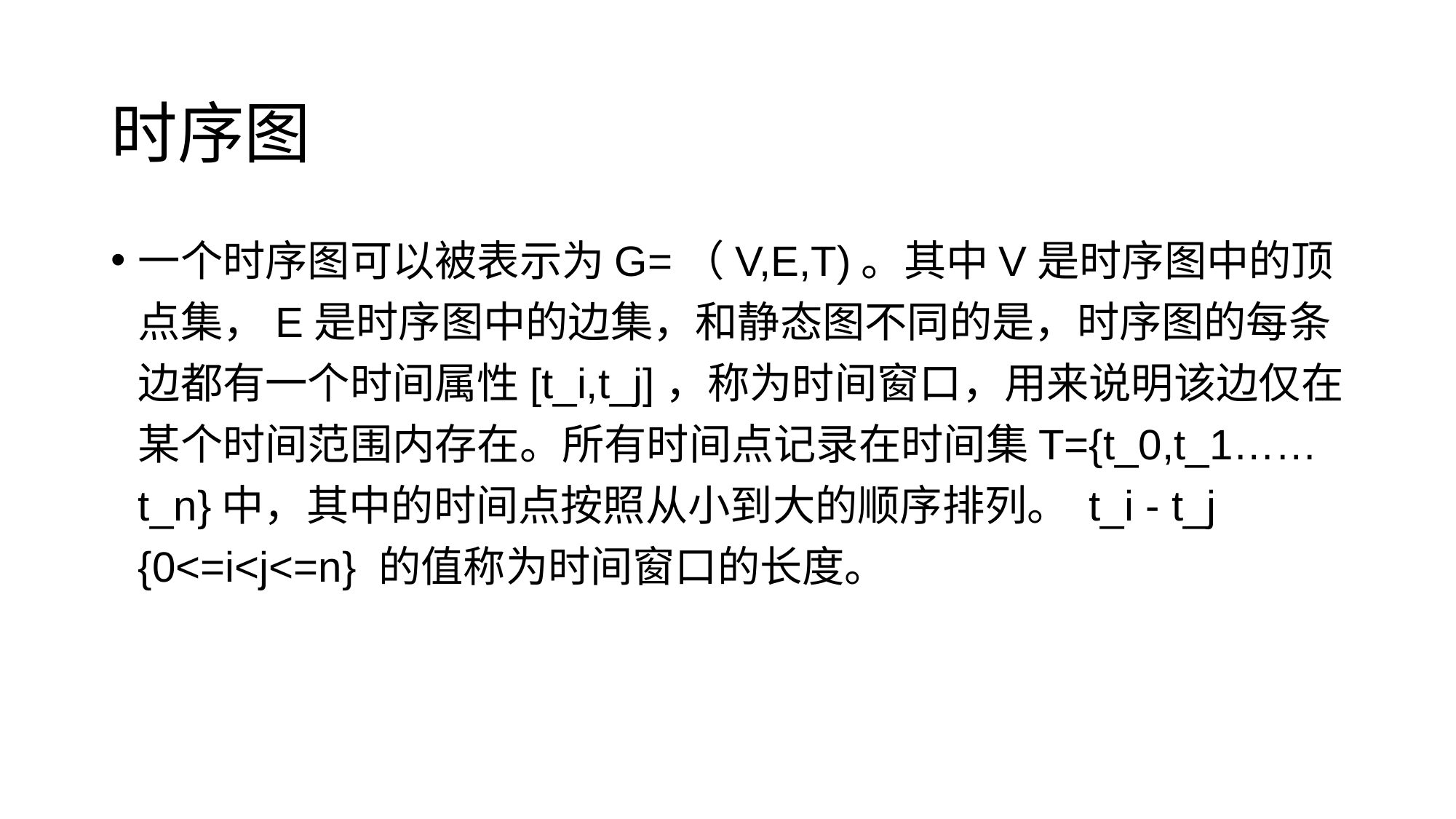

# 时序图
一个时序图可以被表示为G=（V,E,T)。其中V是时序图中的顶点集，E是时序图中的边集，和静态图不同的是，时序图的每条边都有一个时间属性[t_i,t_j]，称为时间窗口，用来说明该边仅在某个时间范围内存在。所有时间点记录在时间集T={t_0,t_1……t_n}中，其中的时间点按照从小到大的顺序排列。 t_i - t_j {0<=i<j<=n} 的值称为时间窗口的长度。